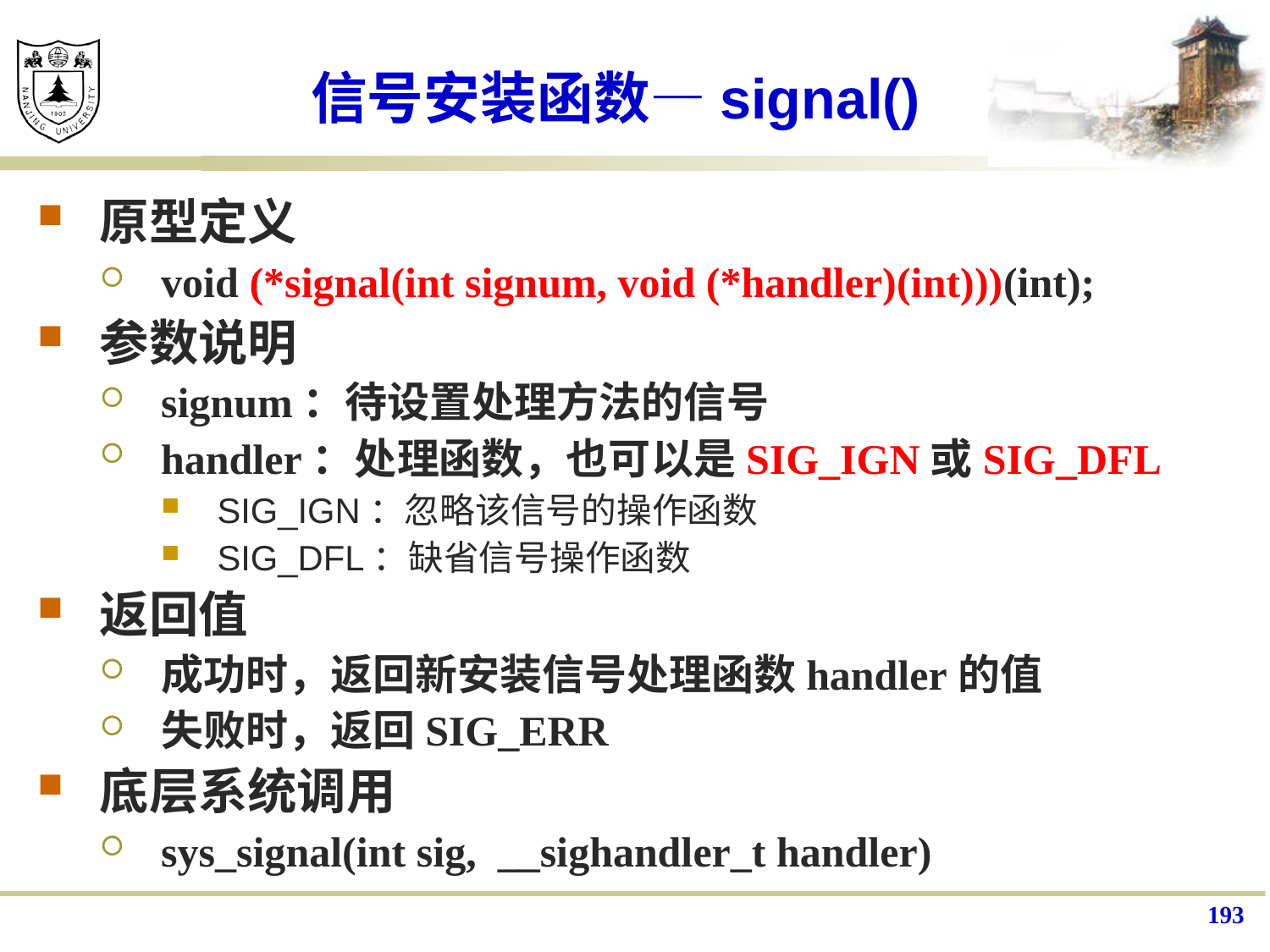

# 信号安装函数—signal()
原型定义
void (*signal(int signum, void (*handler)(int)))(int);
参数说明
signum：待设置处理方法的信号
handler：处理函数，也可以是SIG_IGN或SIG_DFL
SIG_IGN：忽略该信号的操作函数
SIG_DFL：缺省信号操作函数
返回值
成功时，返回新安装信号处理函数handler的值
失败时，返回SIG_ERR
底层系统调用
sys_signal(int sig,  __sighandler_t handler)
193